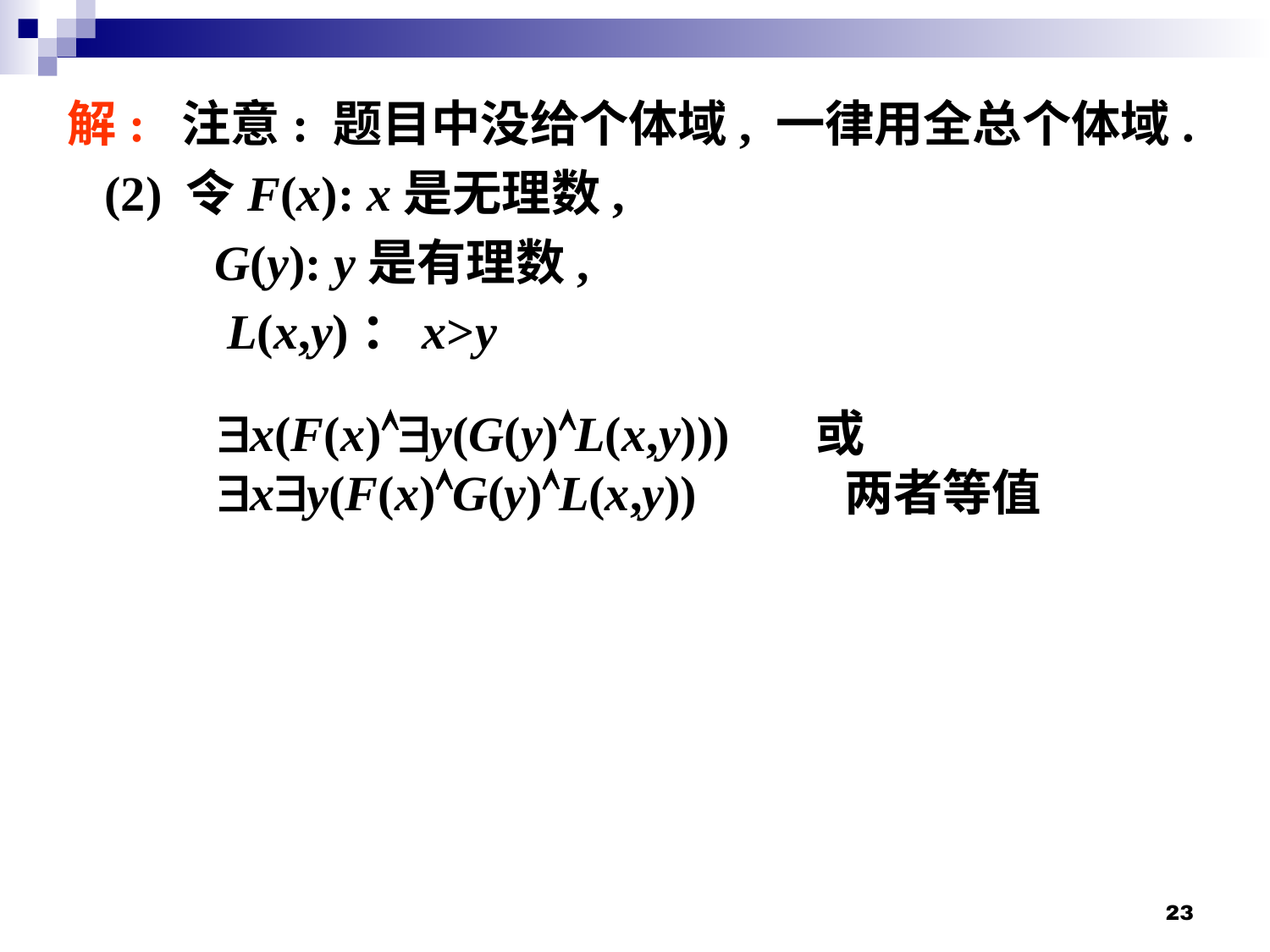

解:  注意: 题目中没给个体域, 一律用全总个体域.
   (2) 令F(x): x是无理数,
            G(y): y是有理数,
             L(x,y)：x>y

∃x(F(x)∧∃y(G(y)∧L(x,y)))      或
∃x∃y(F(x)∧G(y)∧L(x,y))           两者等值
23